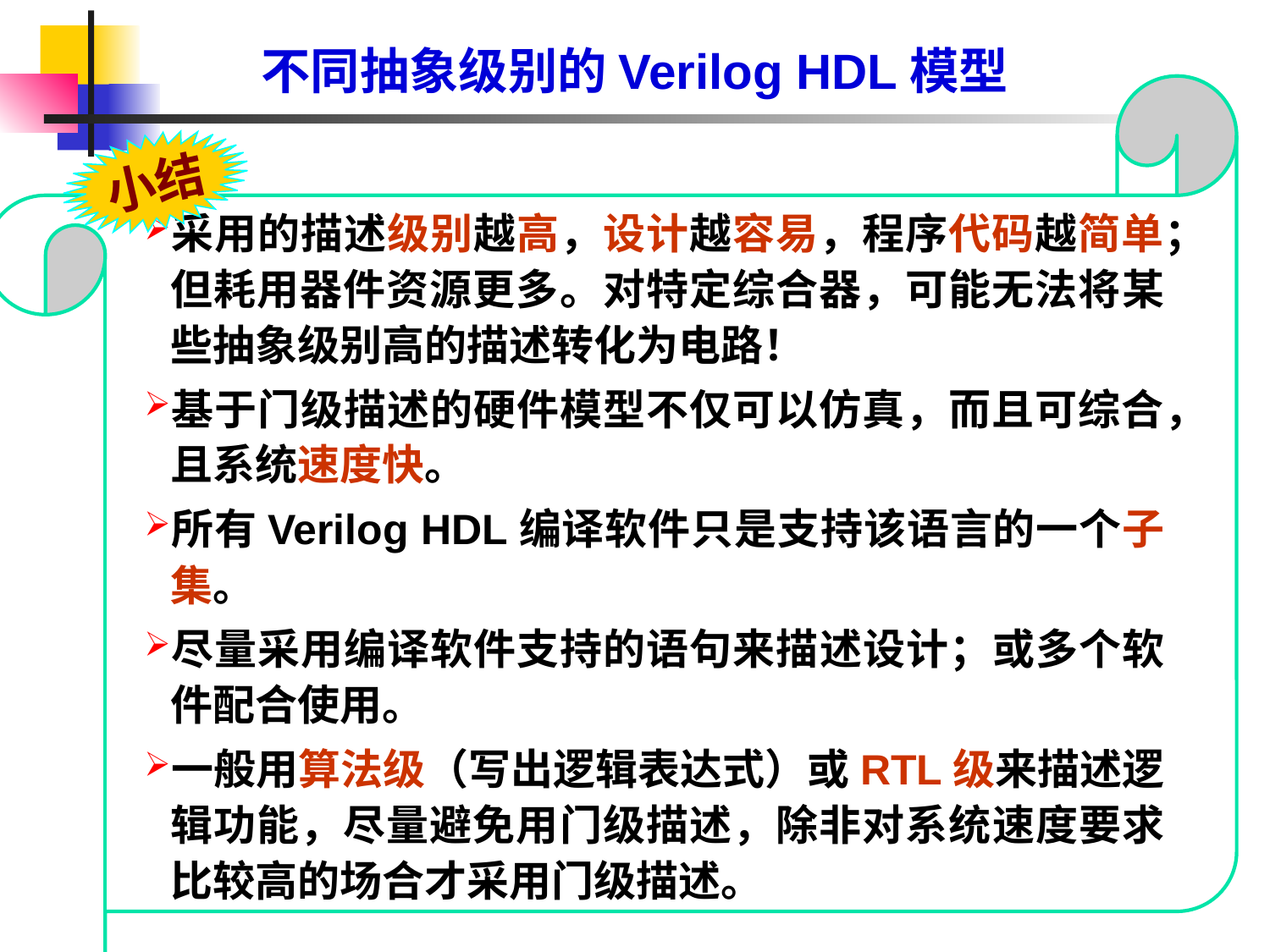

不同抽象级别的Verilog HDL模型
采用的描述级别越高，设计越容易，程序代码越简单；但耗用器件资源更多。对特定综合器，可能无法将某些抽象级别高的描述转化为电路！
基于门级描述的硬件模型不仅可以仿真，而且可综合，且系统速度快。
所有Verilog HDL编译软件只是支持该语言的一个子集。
尽量采用编译软件支持的语句来描述设计；或多个软件配合使用。
一般用算法级（写出逻辑表达式）或RTL级来描述逻辑功能，尽量避免用门级描述，除非对系统速度要求比较高的场合才采用门级描述。
小结
# 62